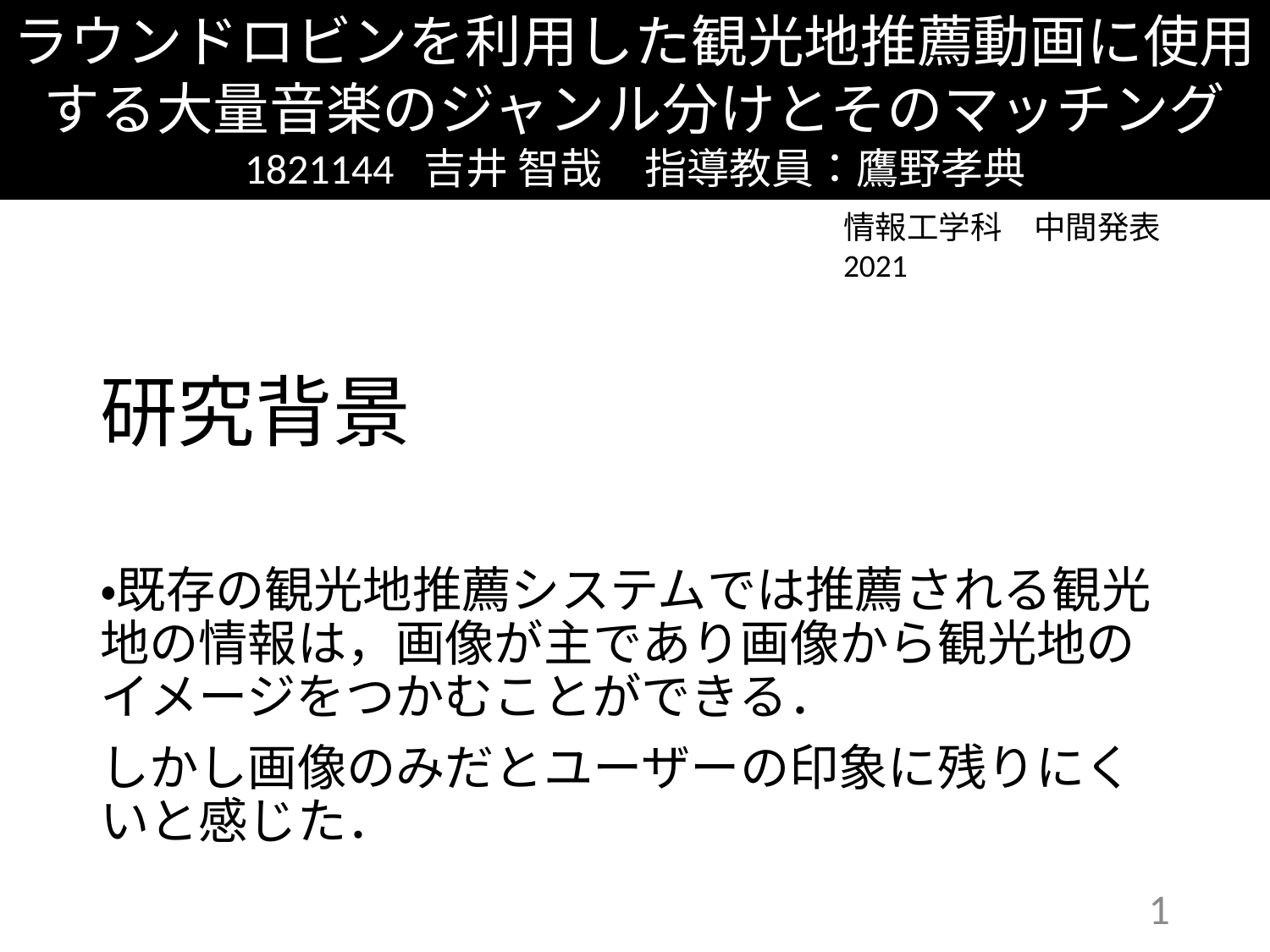

ラウンドロビンを利用した観光地推薦動画に使用する大量音楽のジャンル分けとそのマッチング
1821144  吉井 智哉　指導教員：鷹野孝典
情報工学科　中間発表　2021
# 研究背景
・既存の観光地推薦システムでは推薦される観光地の情報は，画像が主であり画像から観光地のイメージをつかむことができる．
しかし画像のみだとユーザーの印象に残りにくいと感じた．

1